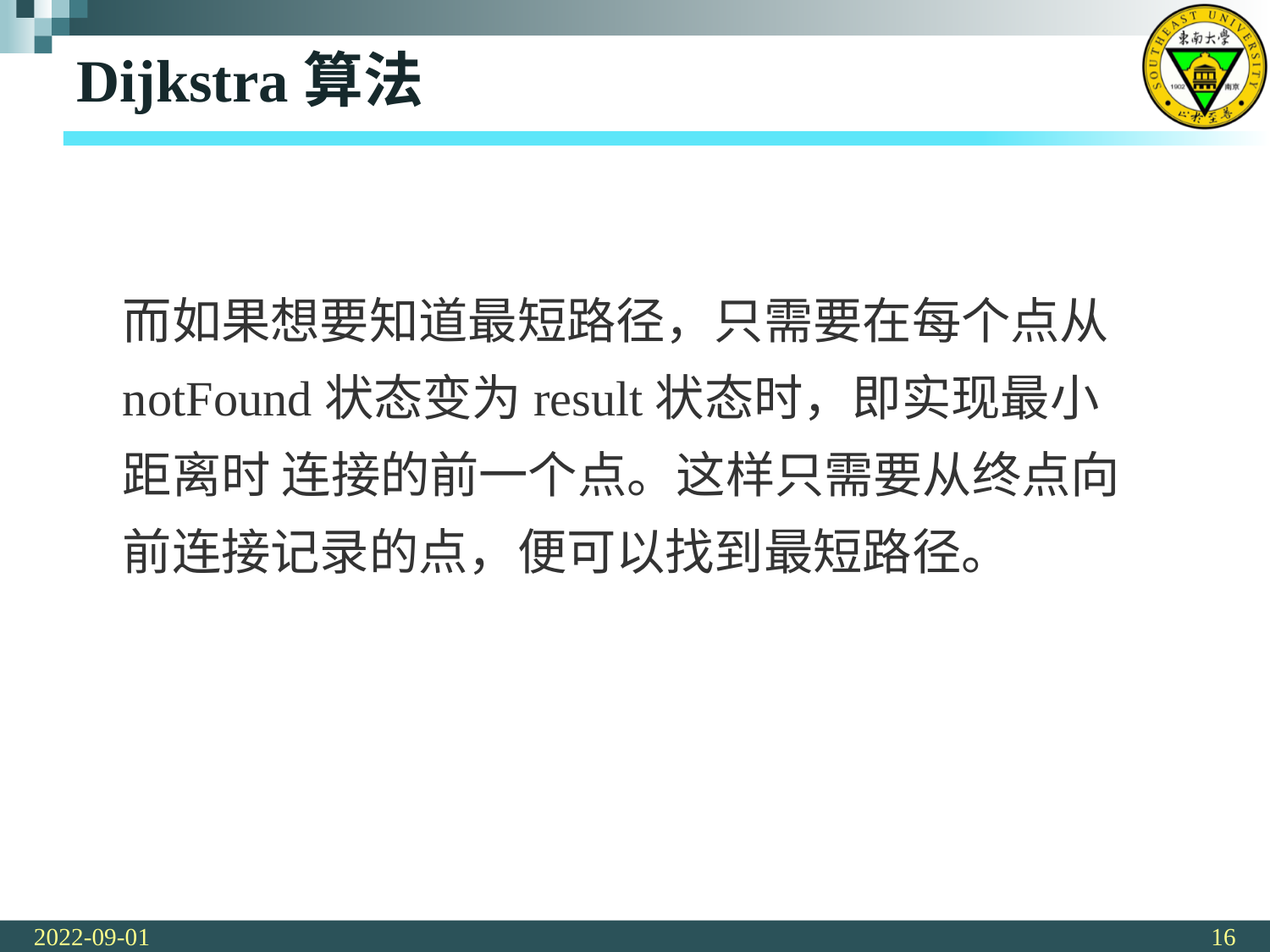

# Dijkstra算法
而如果想要知道最短路径，只需要在每个点从notFound状态变为result状态时，即实现最小距离时 连接的前一个点。这样只需要从终点向前连接记录的点，便可以找到最短路径。
2022-09-01
16